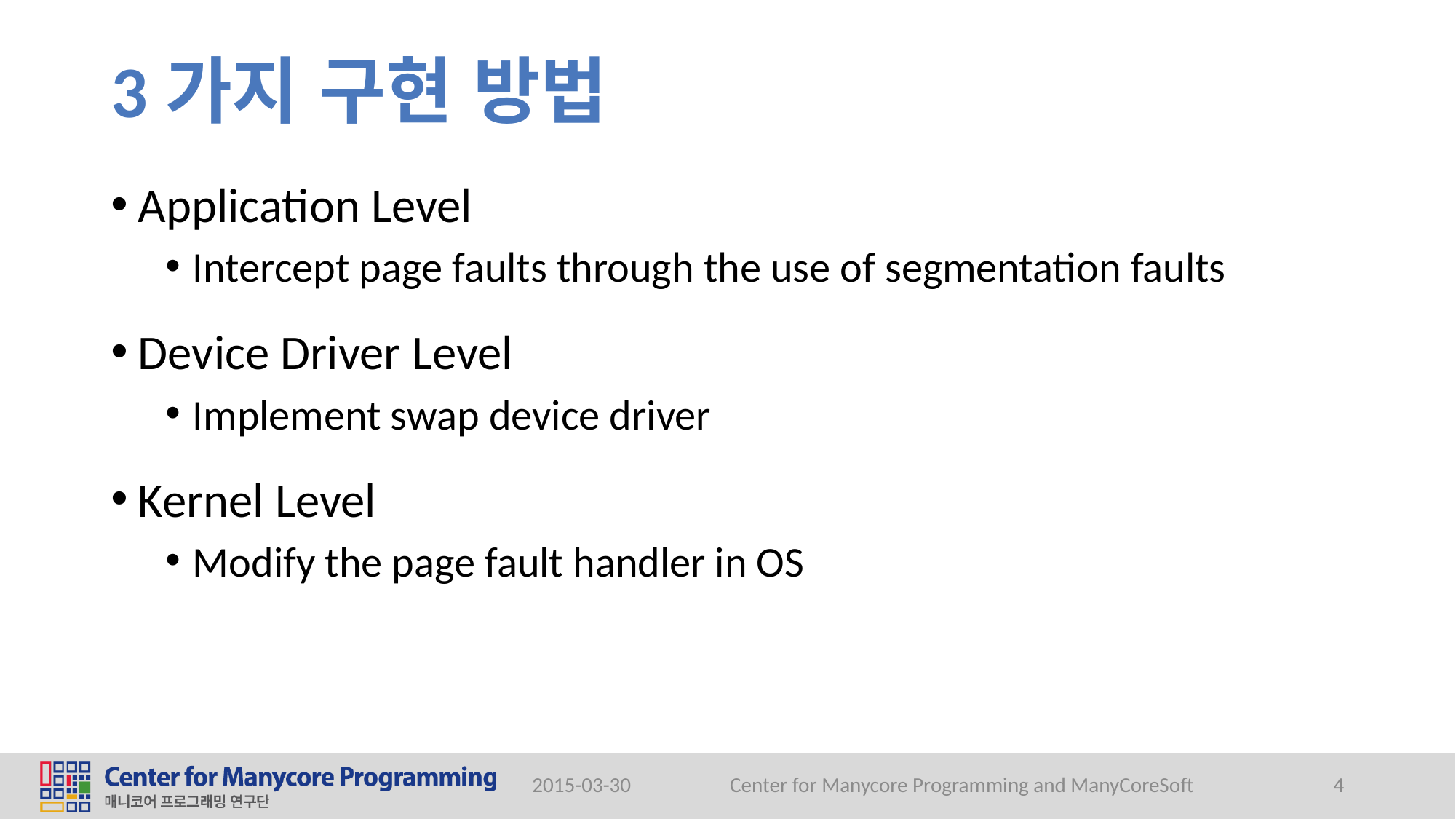

# 3가지 구현 방법
Application Level
Intercept page faults through the use of segmentation faults
Device Driver Level
Implement swap device driver
Kernel Level
Modify the page fault handler in OS
2015-03-30
Center for Manycore Programming and ManyCoreSoft
4